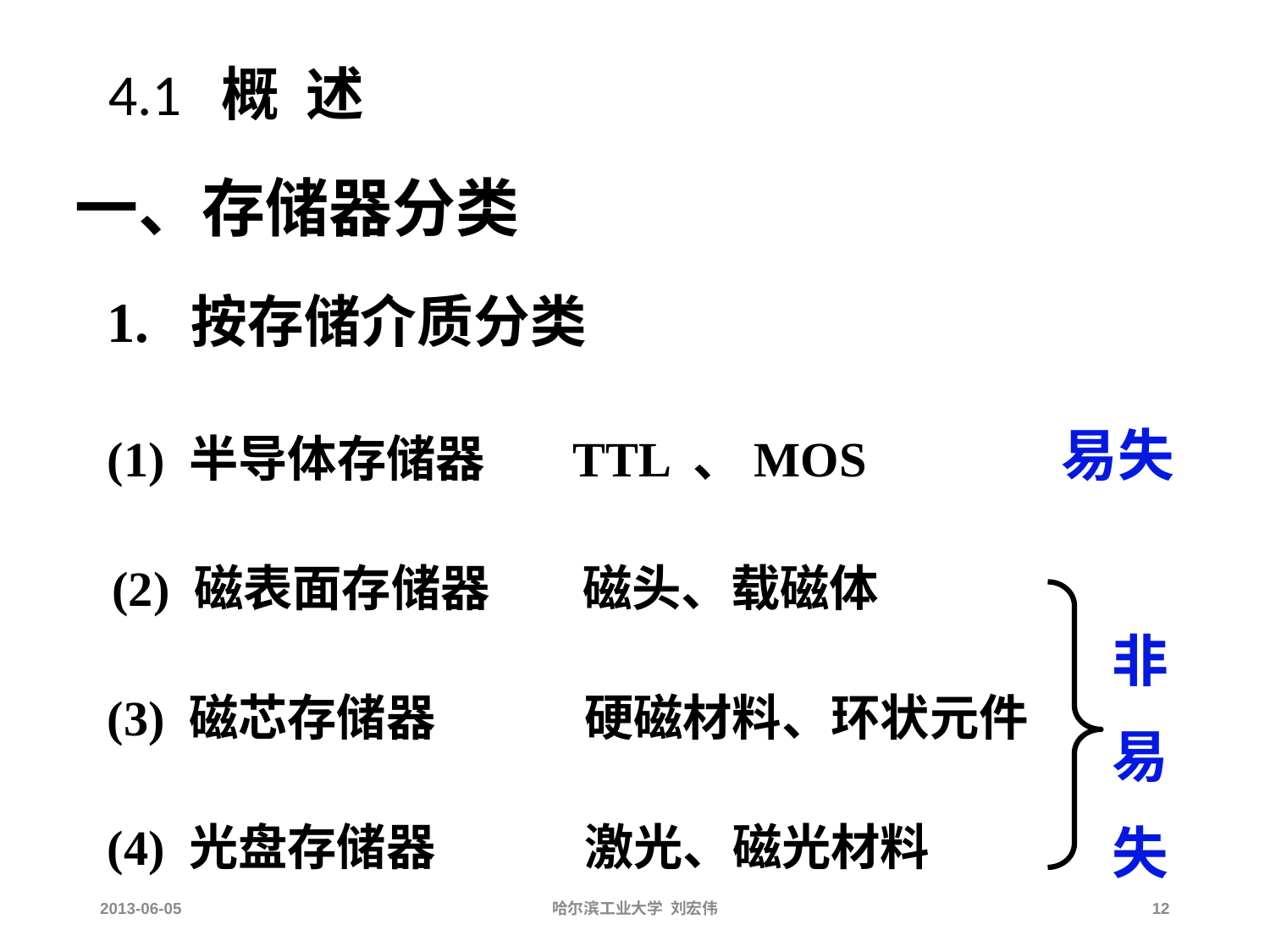

# 4.1  概  述
一、存储器分类
1.  按存储介质分类
易失
(1) 半导体存储器
TTL 、MOS
(2) 磁表面存储器
磁头、载磁体

非
易
失
(3) 磁芯存储器
硬磁材料、环状元件
(4) 光盘存储器
激光、磁光材料
2013-06-05
哈尔滨工业大学  刘宏伟
12